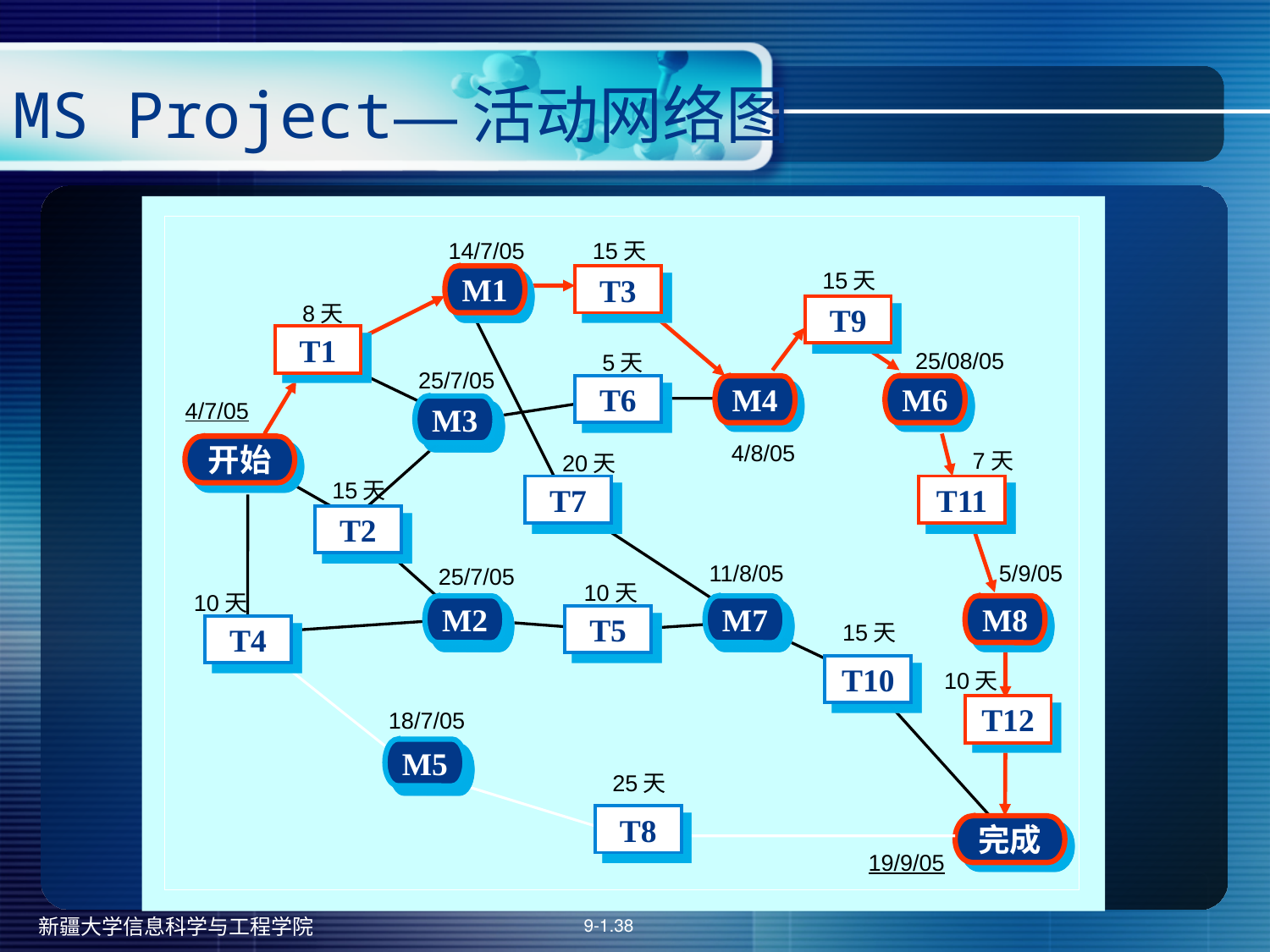

# MS Project—活动网络图

14/7/05
15天
M1
T3
15天

T9
8天

T1

25/08/05
5天

25/7/05
T6
M4
M6

4/7/05
M3

开始
4/8/05
7天
20天
15天
T7
T11

T2

11/8/05
5/9/05
25/7/05
10天
10天
M2
M7
M8
T5
T4
15天

T10

10天
T12
18/7/05
M5

25天

T8
完成

19/9/05